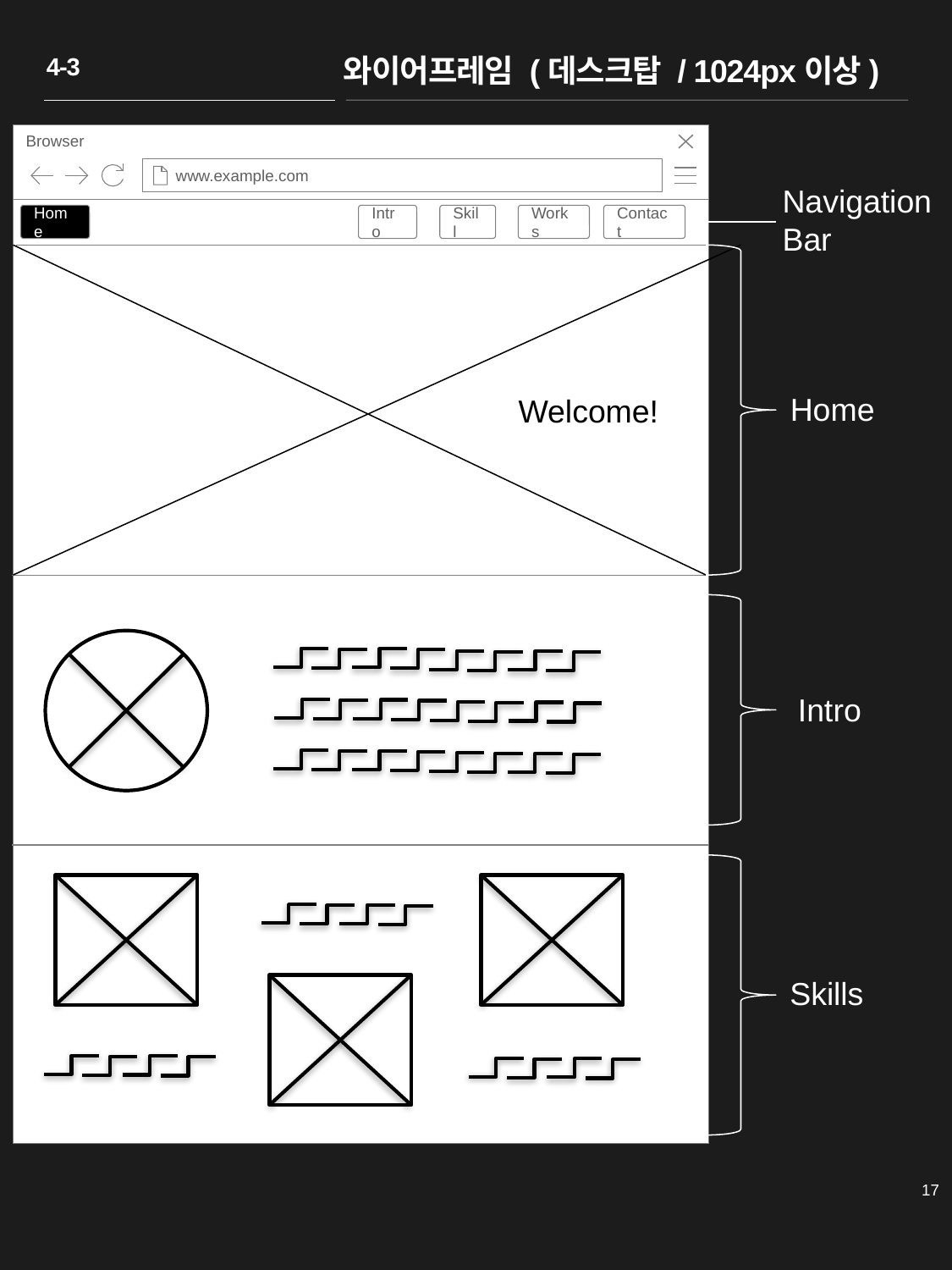

4-3
와이어프레임 (데스크탑 / 1024px이상)
Browser

www.example.com

Home
Intro
Skill
Works
Contact
Navigation
Bar

Welcome!
Home

Intro

Skills

17